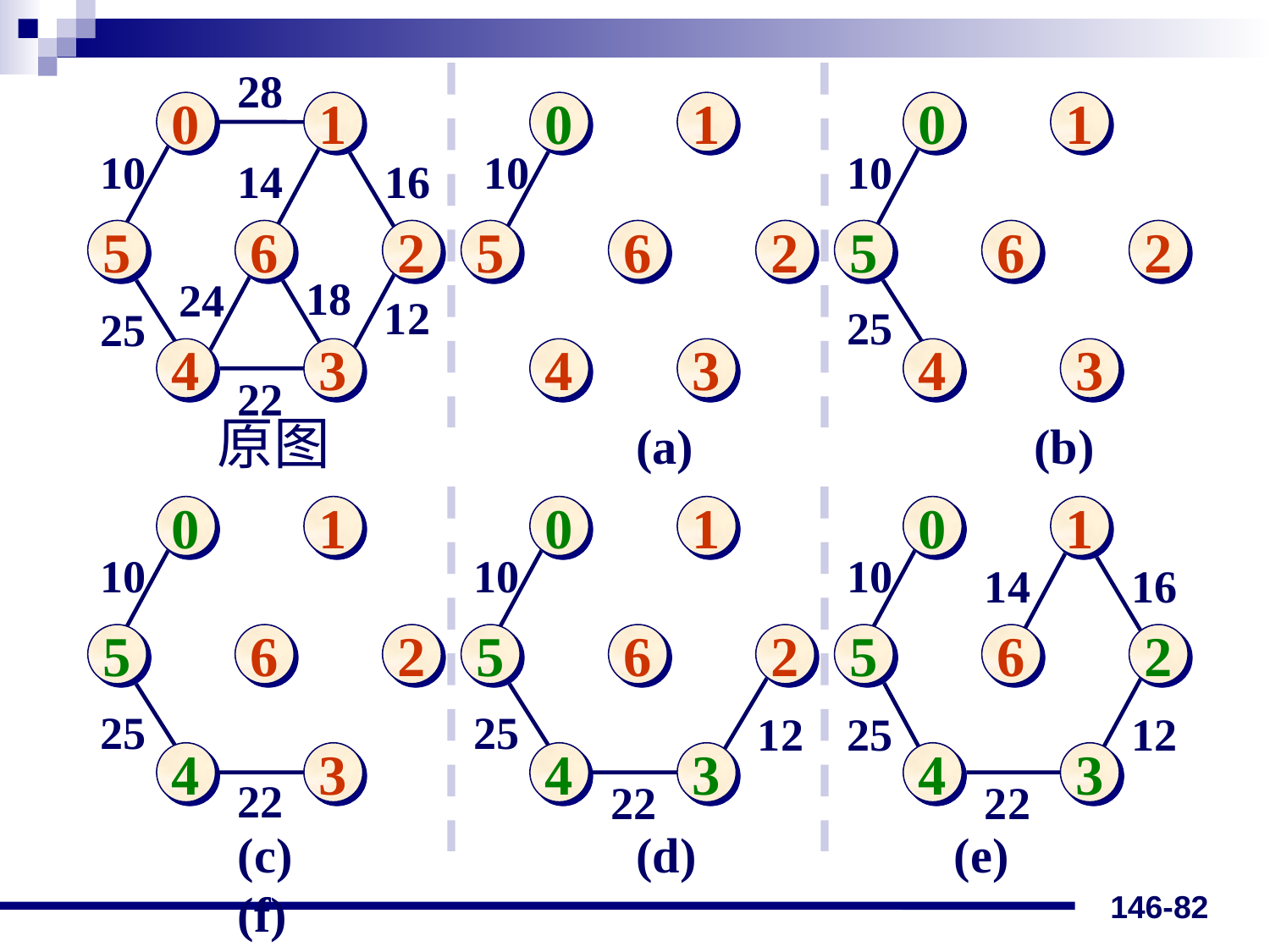

28

0
1
0
1
0
1

10
10
10

14
16
5
6
2
5
6
2
5
6
2

18
24
12
25
25
4
3
4
3
4
3
22

原图                       (a)                        (b)

0
1
0
1
0
1

10
10
10

14
16
5
6
2
5
6
2
5
6
2

25
25
12
25
12
4
3
4
3
4
3
22
22
22

(c)                            (d)                     (e) (f)
146-82